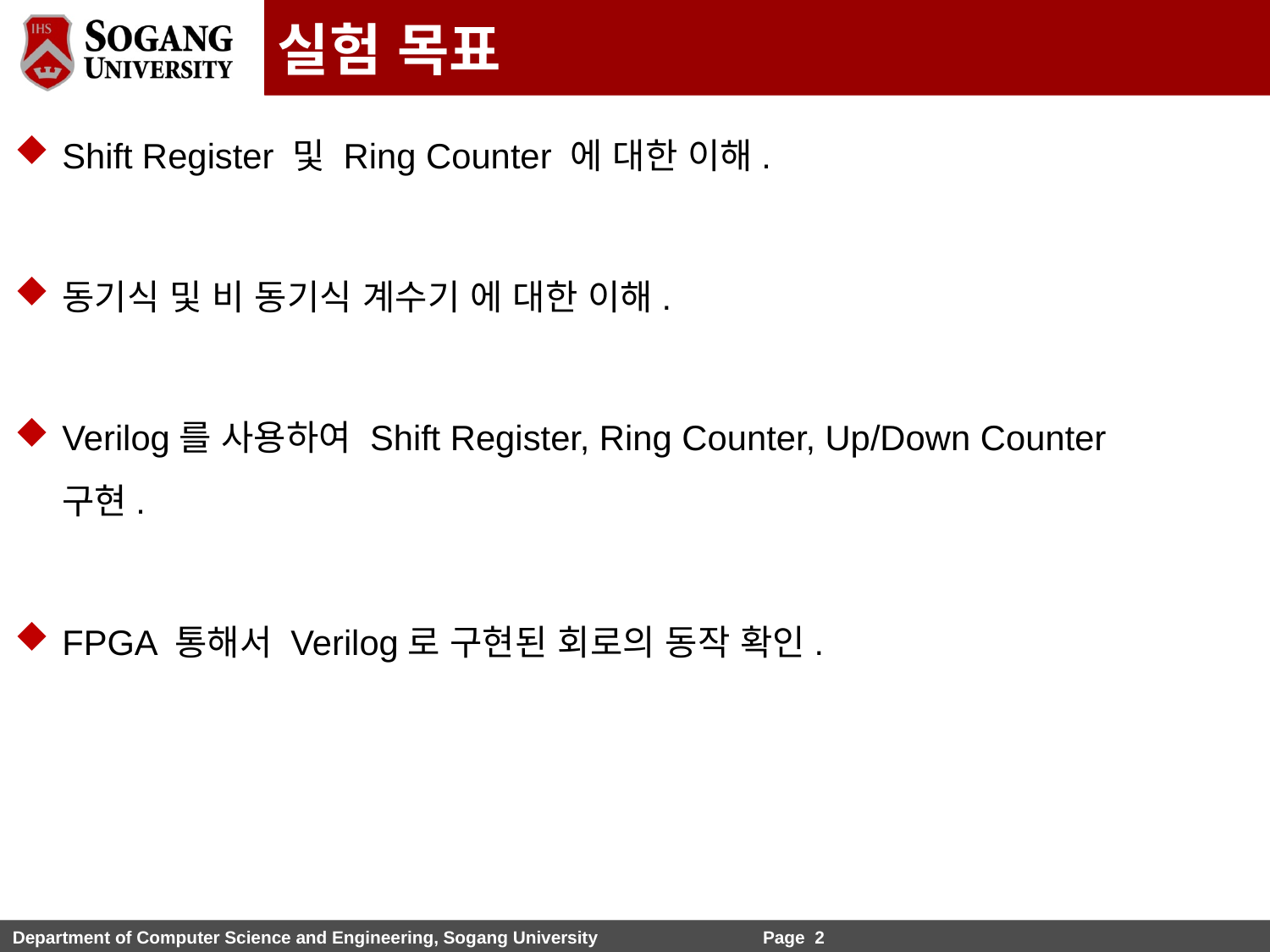

실험 목표
Shift Register 및 Ring Counter 에 대한 이해.

동기식 및 비 동기식 계수기 에 대한 이해.

Verilog를 사용하여 Shift Register, Ring Counter, Up/Down Counter 구현.

FPGA 통해서 Verilog로 구현된 회로의 동작 확인.